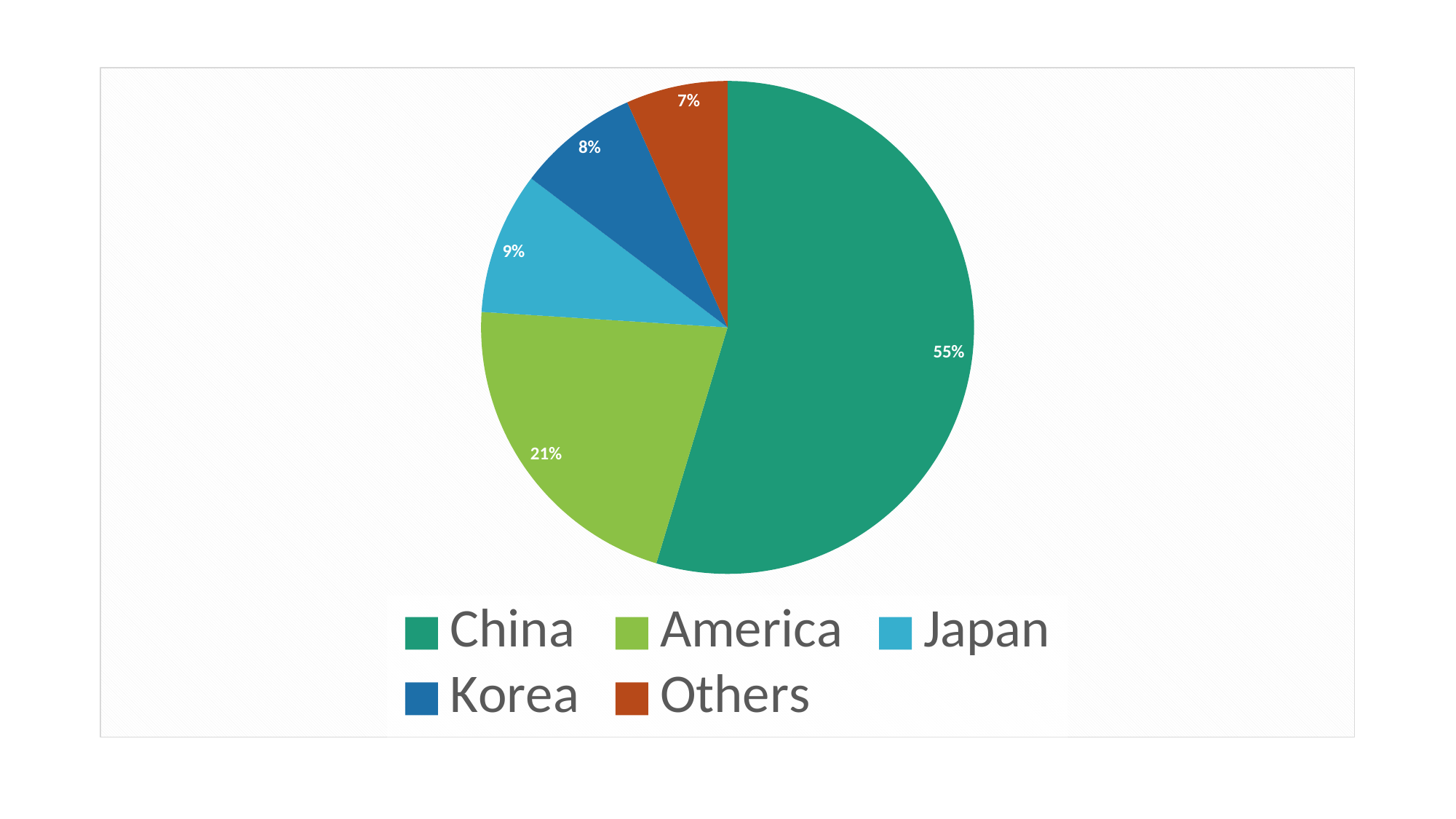

### Chart

| Category | 销售额 |
|---|---|
| China | 8.2 |
| America | 3.2 |
| Japan | 1.4 |
| Korea | 1.2 |
| Others | 1.0 |